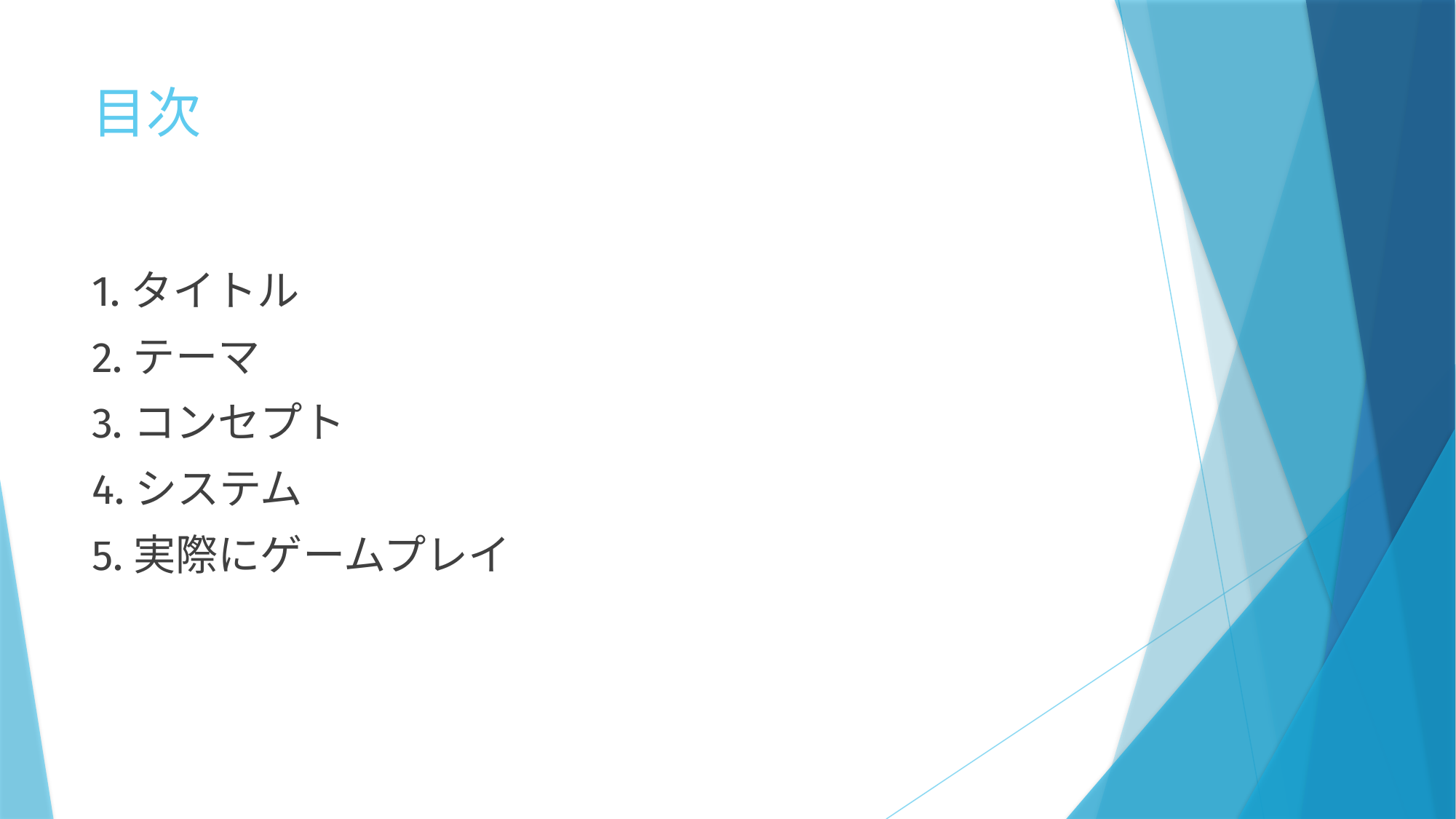

# 目次
1.タイトル
2.テーマ
3.コンセプト
4.システム
5.実際にゲームプレイ